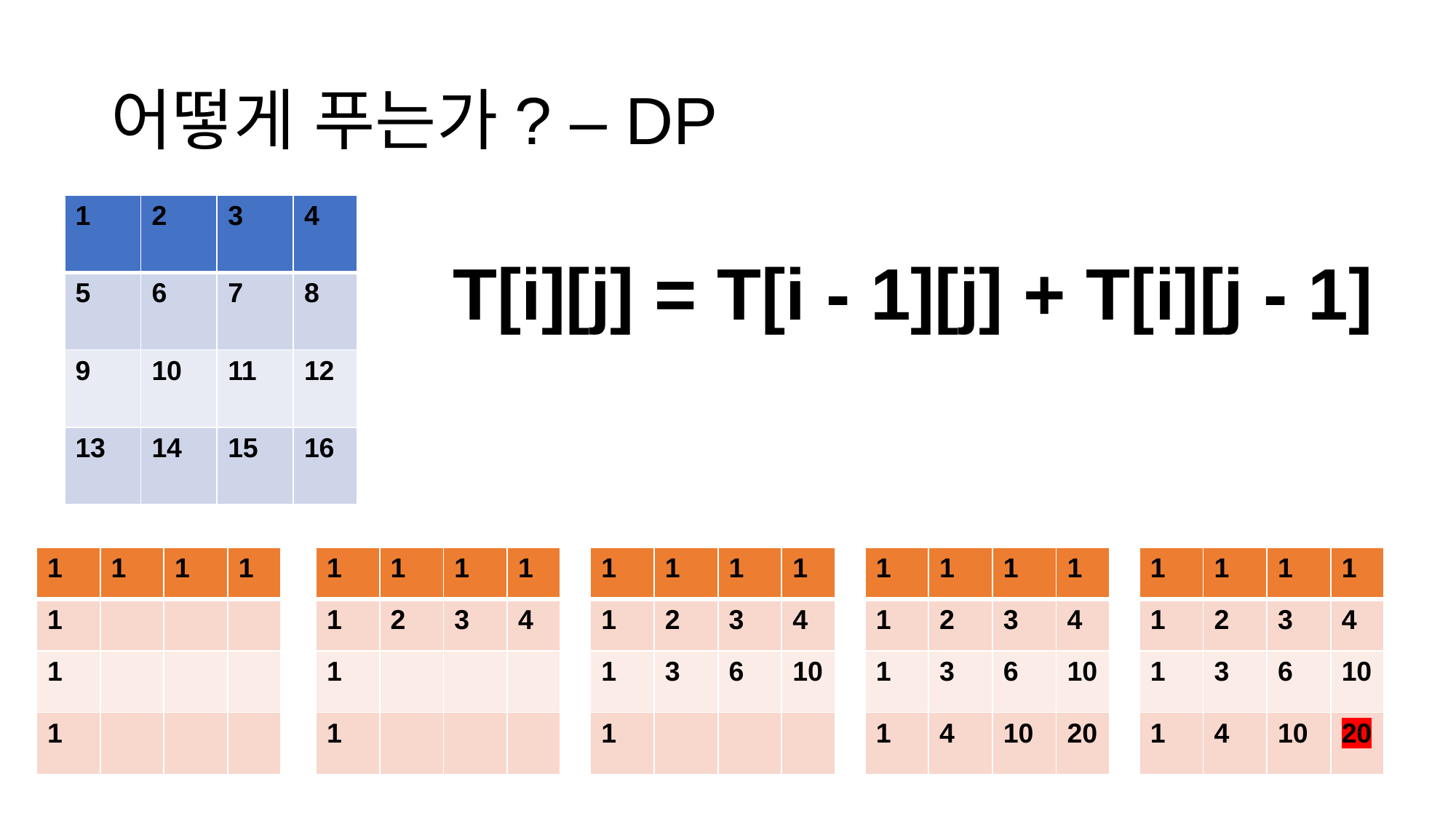

# 어떻게 푸는가? – DP
| 1 | 2 | 3 | 4 |
| --- | --- | --- | --- |
| 5 | 6 | 7 | 8 |
| 9 | 10 | 11 | 12 |
| 13 | 14 | 15 | 16 |
T[i][j] = T[i - 1][j] + T[i][j - 1]
| 1 | 1 | 1 | 1 |
| --- | --- | --- | --- |
| 1 |  |  |  |
| 1 |  |  |  |
| 1 |  |  |  |
| 1 | 1 | 1 | 1 |
| --- | --- | --- | --- |
| 1 | 2 | 3 | 4 |
| 1 |  |  |  |
| 1 |  |  |  |
| 1 | 1 | 1 | 1 |
| --- | --- | --- | --- |
| 1 | 2 | 3 | 4 |
| 1 | 3 | 6 | 10 |
| 1 |  |  |  |
| 1 | 1 | 1 | 1 |
| --- | --- | --- | --- |
| 1 | 2 | 3 | 4 |
| 1 | 3 | 6 | 10 |
| 1 | 4 | 10 | 20 |
| 1 | 1 | 1 | 1 |
| --- | --- | --- | --- |
| 1 | 2 | 3 | 4 |
| 1 | 3 | 6 | 10 |
| 1 | 4 | 10 | 20 |